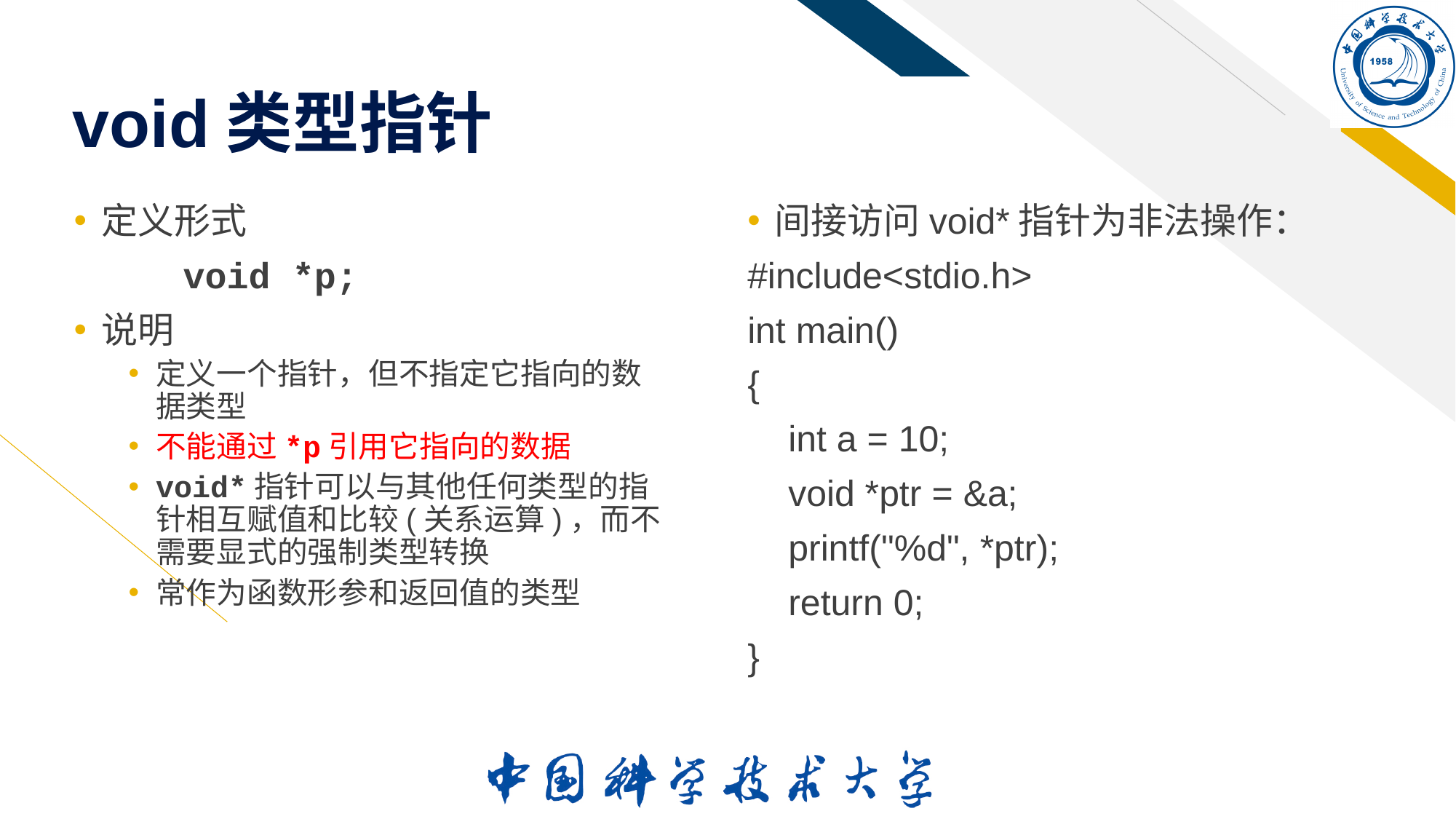

# void类型指针
定义形式
	void *p;
说明
定义一个指针，但不指定它指向的数据类型
不能通过*p引用它指向的数据
void*指针可以与其他任何类型的指针相互赋值和比较(关系运算)，而不需要显式的强制类型转换
常作为函数形参和返回值的类型

间接访问void*指针为非法操作：
#include<stdio.h>
int main()
{
    int a = 10;
    void *ptr = &a;
    printf("%d", *ptr);
    return 0;
}